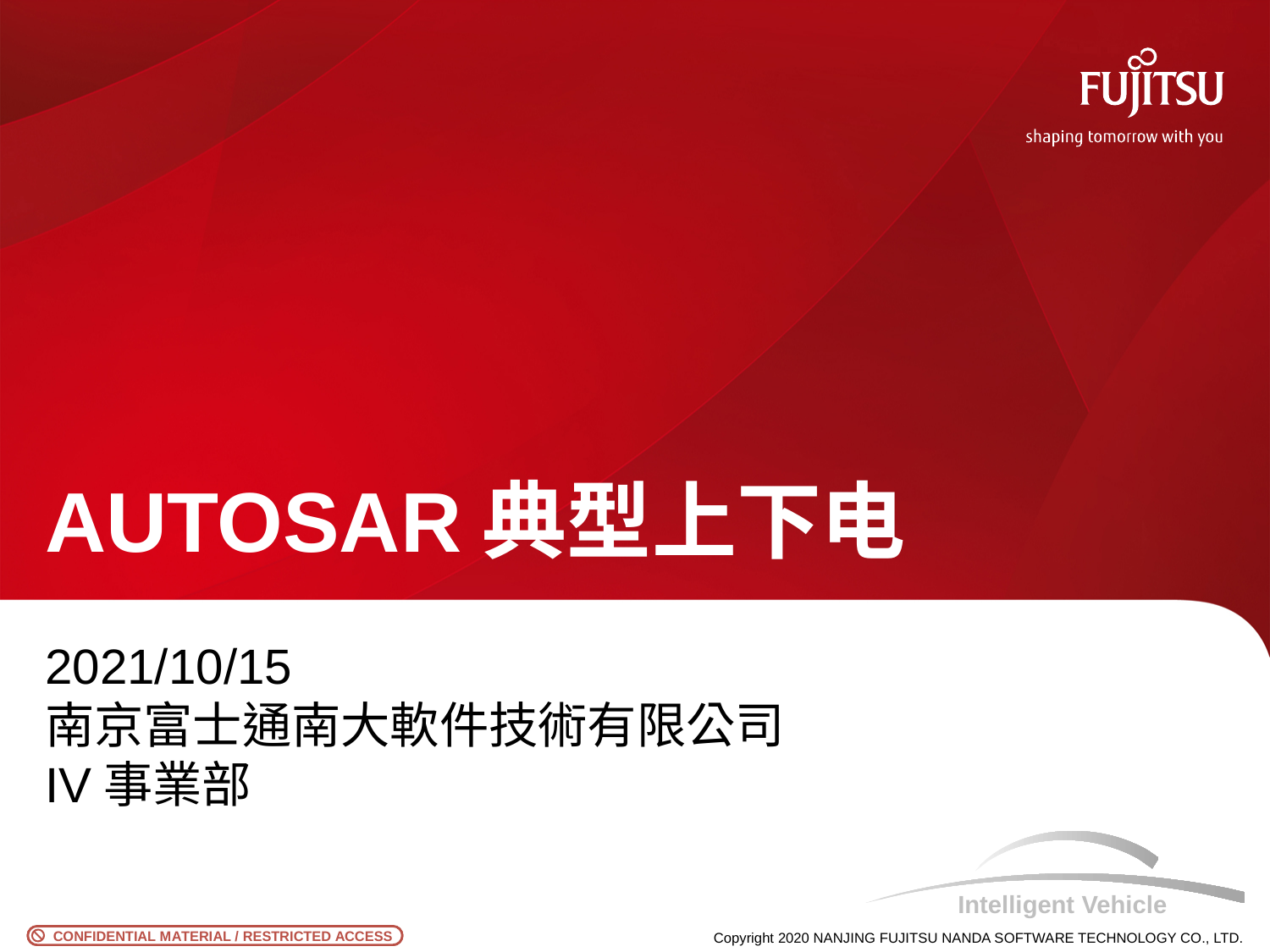

# AUTOSAR典型上下电
2021/10/15
南京富士通南大軟件技術有限公司
IV事業部
Copyright 2020 NANJING FUJITSU NANDA SOFTWARE TECHNOLOGY CO., LTD.